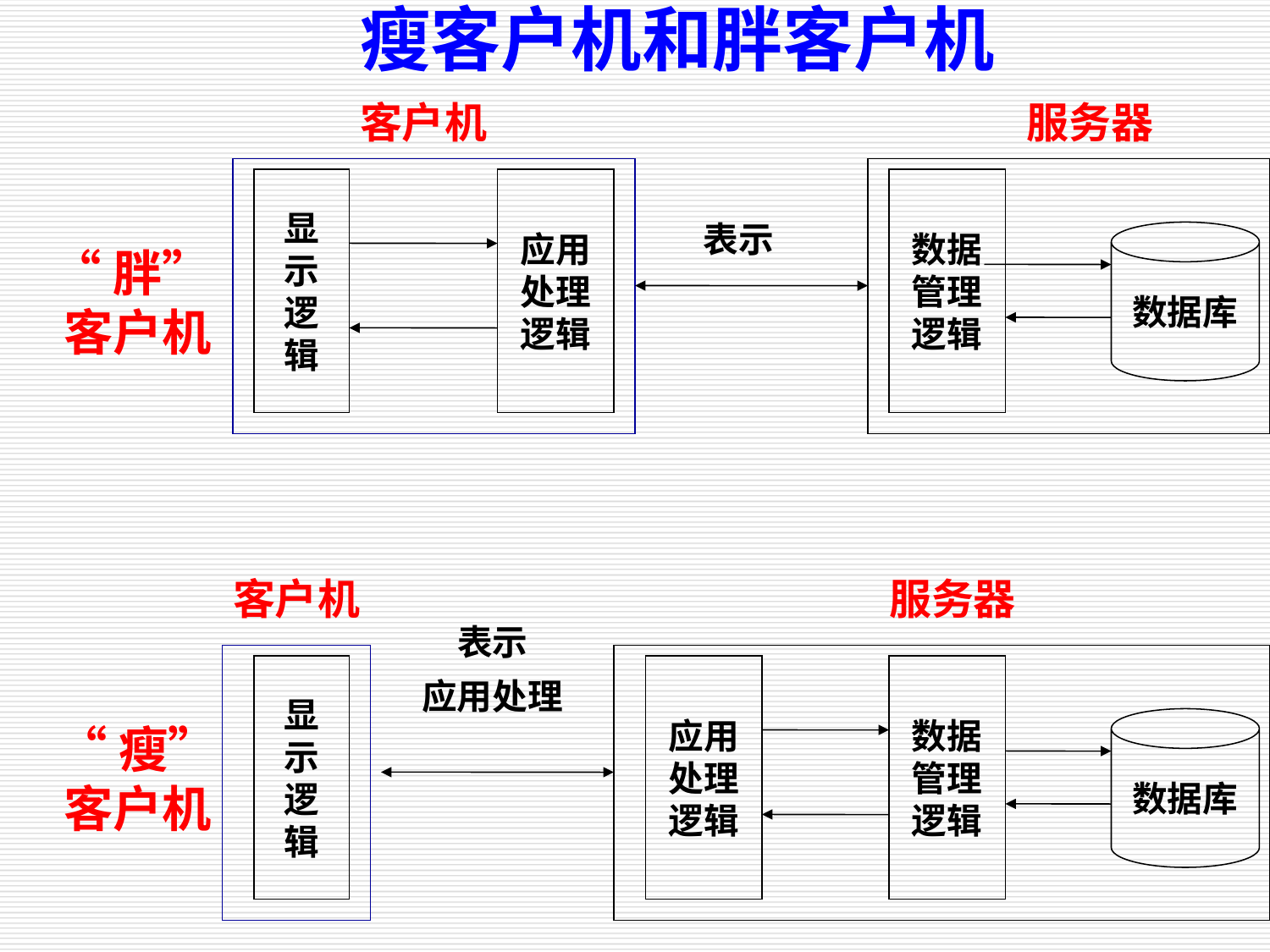

瘦客户机和胖客户机
客户机
服务器

显
示
逻
辑
应用
处理
逻辑
数据
管理
逻辑
表示
数据库

“胖”
客户机

客户机
服务器
表示
应用处理

显
示
逻
辑
应用
处理
逻辑
数据
管理
逻辑
数据库
“瘦”
客户机